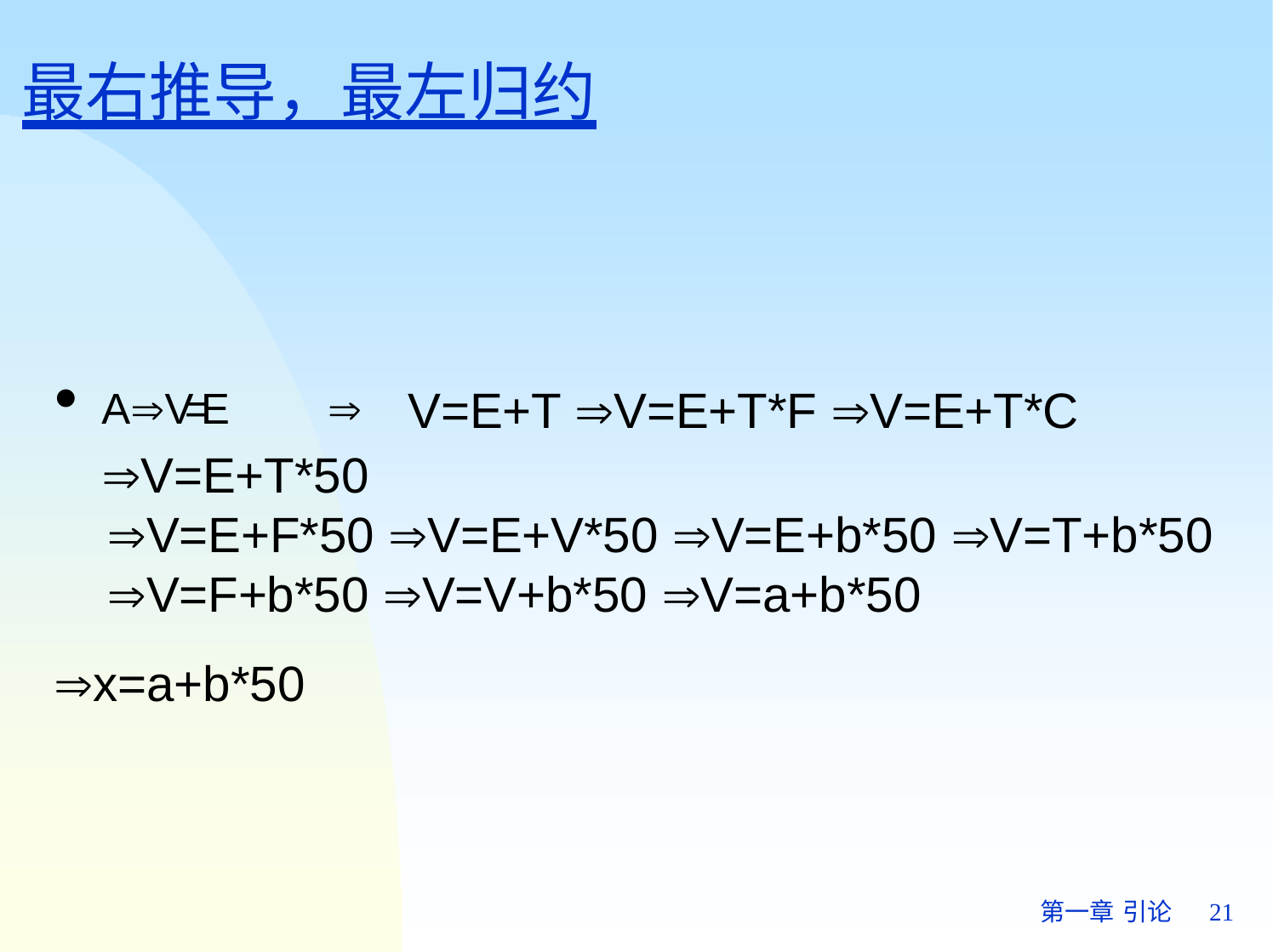

# 最右推导，最左归约
A⇒V=E	⇒	V=E+T ⇒V=E+T*F ⇒V=E+T*C ⇒V=E+T*50
⇒V=E+F*50 ⇒V=E+V*50 ⇒V=E+b*50 ⇒V=T+b*50
⇒V=F+b*50 ⇒V=V+b*50 ⇒V=a+b*50
⇒x=a+b*50

第一章 引论	21